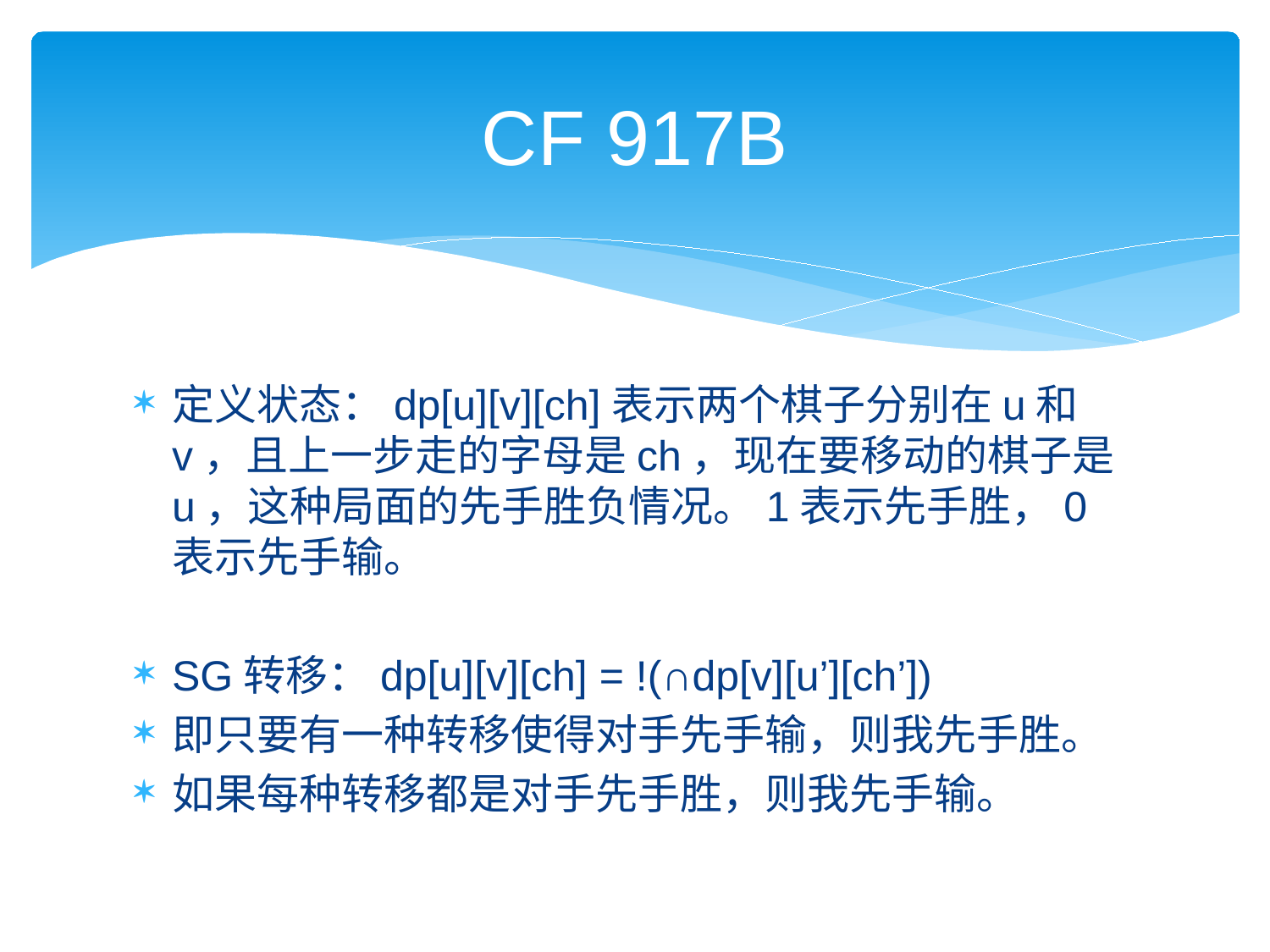

# CF 917B
定义状态：dp[u][v][ch]表示两个棋子分别在u和v，且上一步走的字母是ch，现在要移动的棋子是u，这种局面的先手胜负情况。1表示先手胜，0表示先手输。

SG转移：dp[u][v][ch] = !(∩dp[v][u’][ch’])
即只要有一种转移使得对手先手输，则我先手胜。
如果每种转移都是对手先手胜，则我先手输。